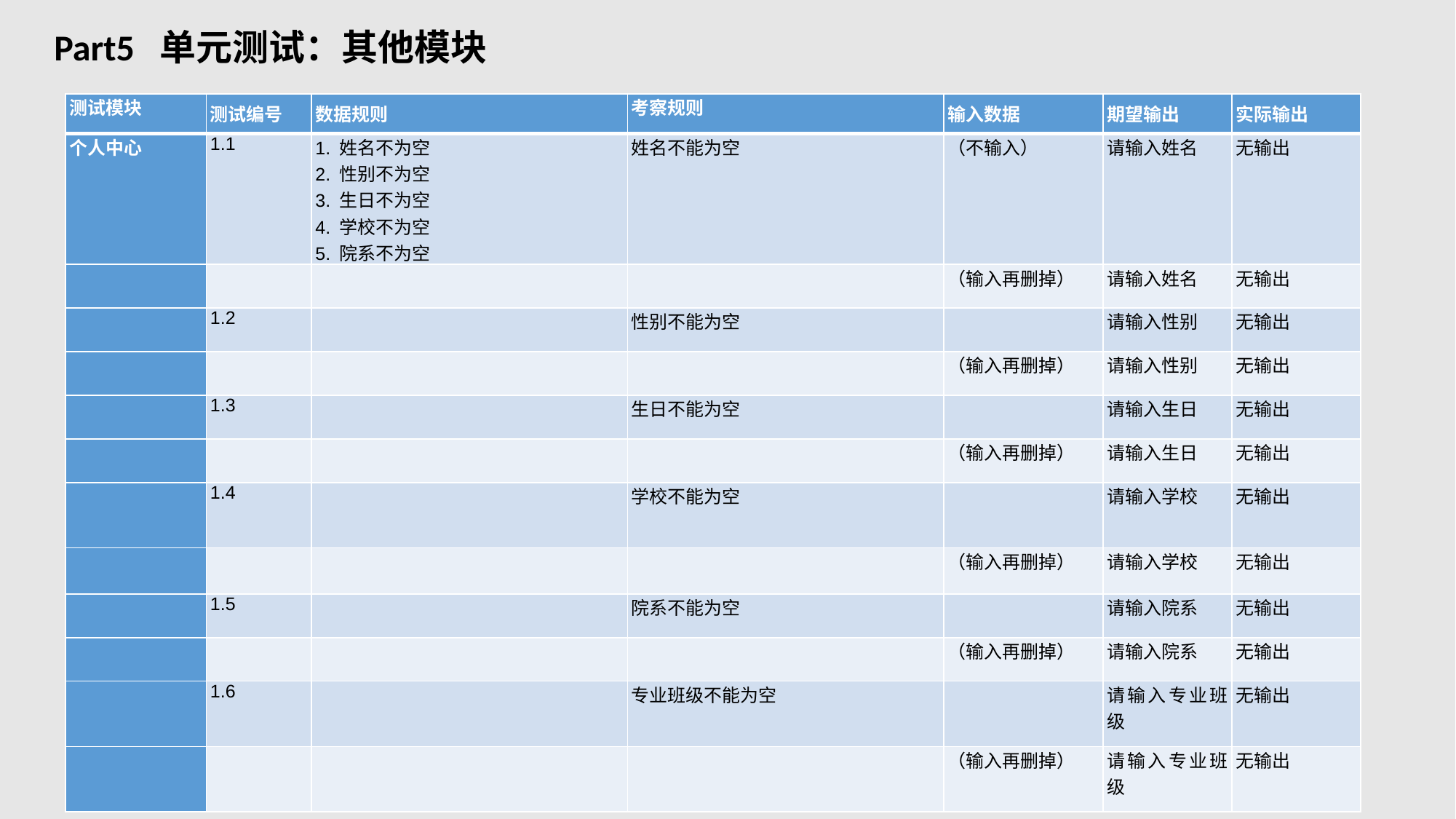

Part5  单元测试：其他模块
| 测试模块 | 测试编号 | 数据规则 | 考察规则 | 输入数据 | 期望输出 | 实际输出 |
| --- | --- | --- | --- | --- | --- | --- |
| 个人中心 | 1.1 | 1. 姓名不为空 2. 性别不为空 3. 生日不为空 4. 学校不为空 5. 院系不为空 6专业班级不为空 | 姓名不能为空 | （不输入） | 请输入姓名 | 无输出 |
|  |  |  |  | （输入再删掉） | 请输入姓名 | 无输出 |
|  | 1.2 |  | 性别不能为空 |  | 请输入性别 | 无输出 |
|  |  |  |  | （输入再删掉） | 请输入性别 | 无输出 |
|  | 1.3 |  | 生日不能为空 |  | 请输入生日 | 无输出 |
|  |  |  |  | （输入再删掉） | 请输入生日 | 无输出 |
|  | 1.4 |  | 学校不能为空 |  | 请输入学校 | 无输出 |
|  |  |  |  | （输入再删掉） | 请输入学校 | 无输出 |
|  | 1.5 |  | 院系不能为空 |  | 请输入院系 | 无输出 |
|  |  |  |  | （输入再删掉） | 请输入院系 | 无输出 |
|  | 1.6 |  | 专业班级不能为空 |  | 请输入专业班级 | 无输出 |
|  |  |  |  | （输入再删掉） | 请输入专业班级 | 无输出 |